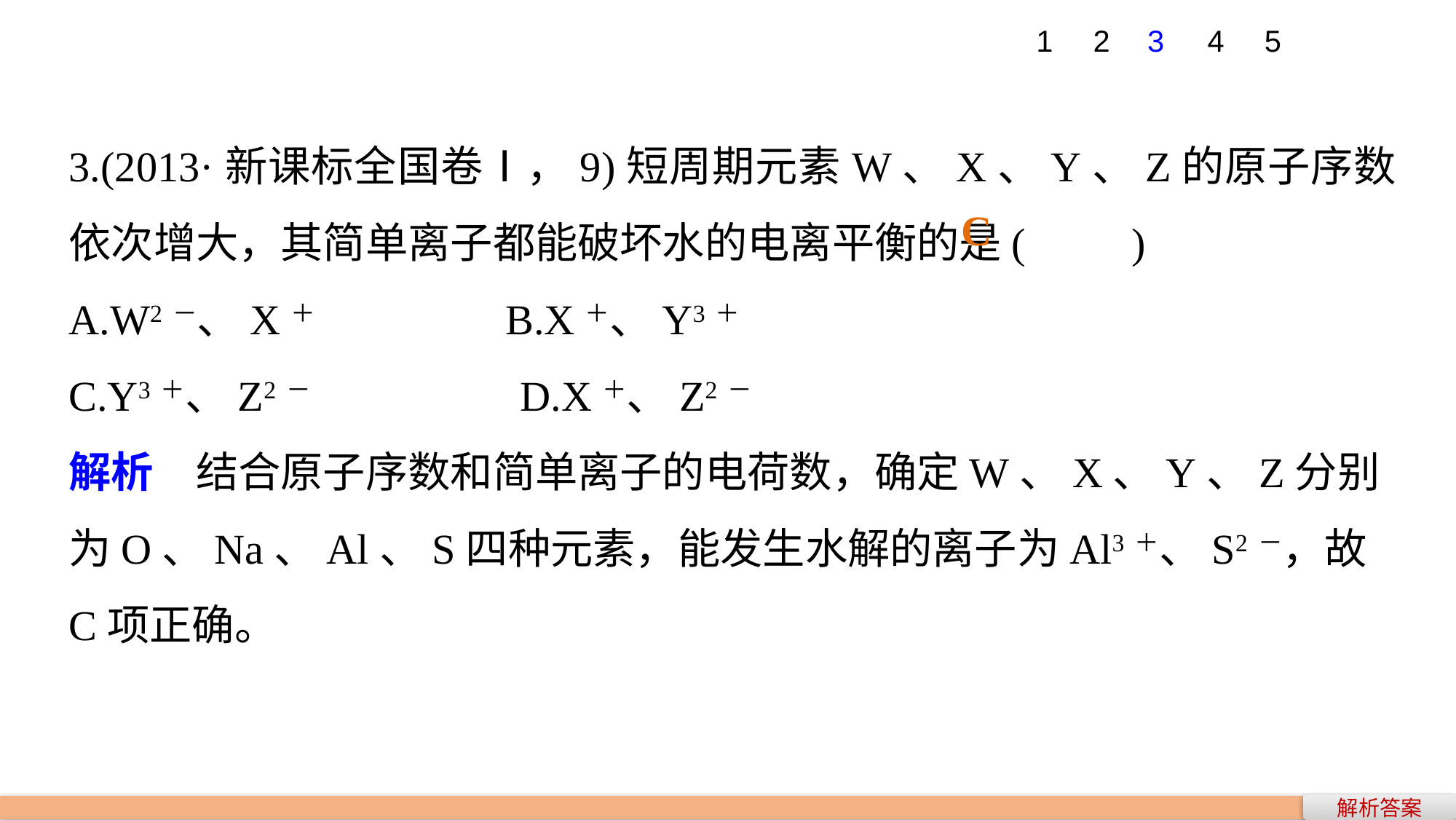

1
2
3
4
5
3.(2013·新课标全国卷Ⅰ，9)短周期元素W、X、Y、Z的原子序数依次增大，其简单离子都能破坏水的电离平衡的是(　　)
A.W2－、X＋  			B.X＋、Y3＋
C.Y3＋、Z2－  		            D.X＋、Z2－
解析　结合原子序数和简单离子的电荷数，确定W、X、Y、Z分别为O、Na、Al、S四种元素，能发生水解的离子为Al3＋、S2－，故C项正确。
C
解析答案